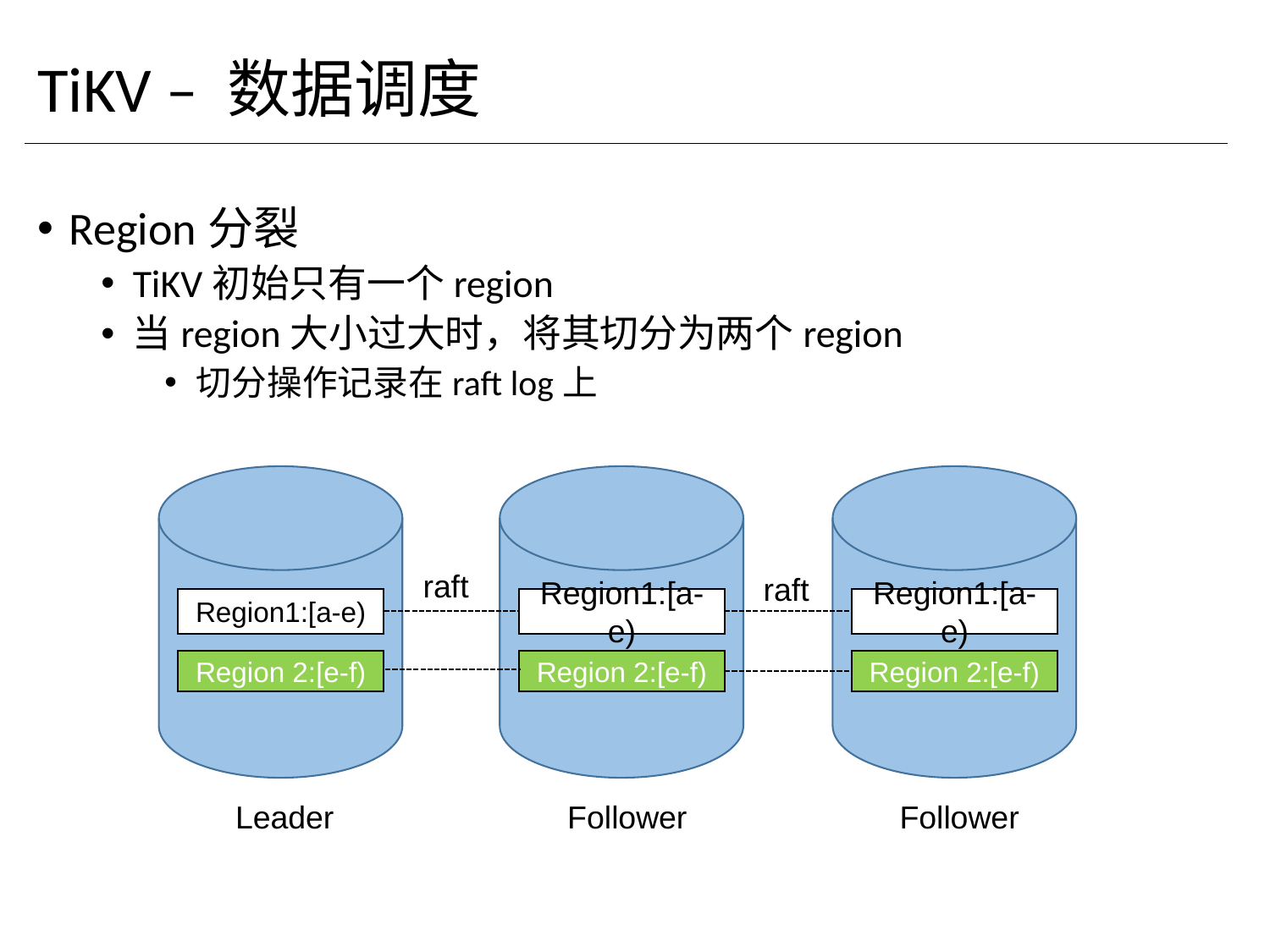

# TiKV – 数据调度
Region分裂
TiKV初始只有一个region
当region大小过大时，将其切分为两个region
切分操作记录在raft log上

raft
raft
Region1:[a-e)
Region1:[a-e)
Region1:[a-e)
Region 2:[e-f)
Region 2:[e-f)
Region 2:[e-f)
Leader
Follower
Follower